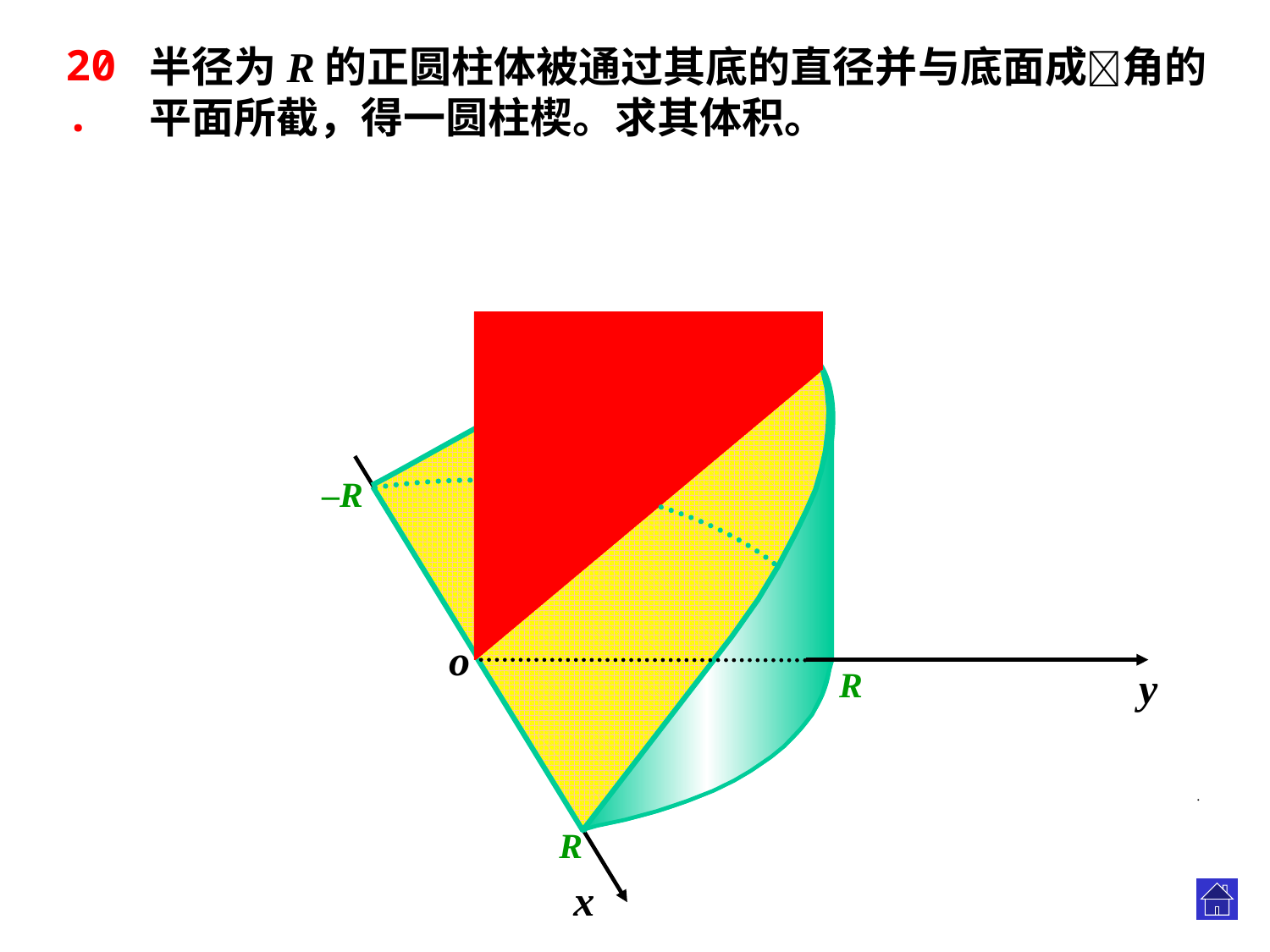

20.
半径为R的正圆柱体被通过其底的直径并与底面成α角的
平面所截，得一圆柱楔。求其体积。

–R

o

y
R

.
R
x